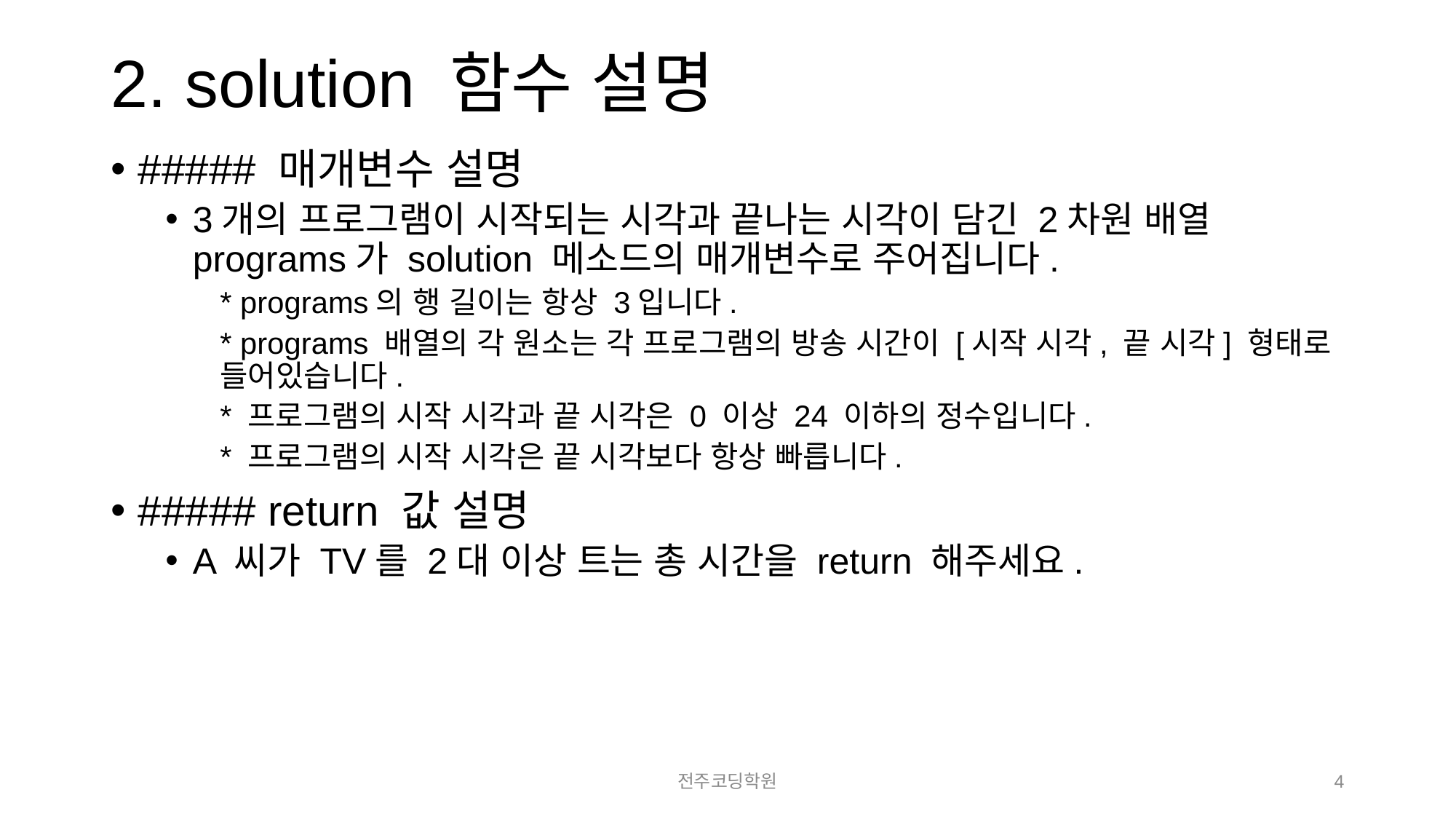

# 2. solution 함수 설명
##### 매개변수 설명
3개의 프로그램이 시작되는 시각과 끝나는 시각이 담긴 2차원 배열 programs가 solution 메소드의 매개변수로 주어집니다.
* programs의 행 길이는 항상 3입니다.
* programs 배열의 각 원소는 각 프로그램의 방송 시간이 [시작 시각, 끝 시각] 형태로 들어있습니다.
* 프로그램의 시작 시각과 끝 시각은 0 이상 24 이하의 정수입니다.
* 프로그램의 시작 시각은 끝 시각보다 항상 빠릅니다.
##### return 값 설명
A 씨가 TV를 2대 이상 트는 총 시간을 return 해주세요.
전주코딩학원
4